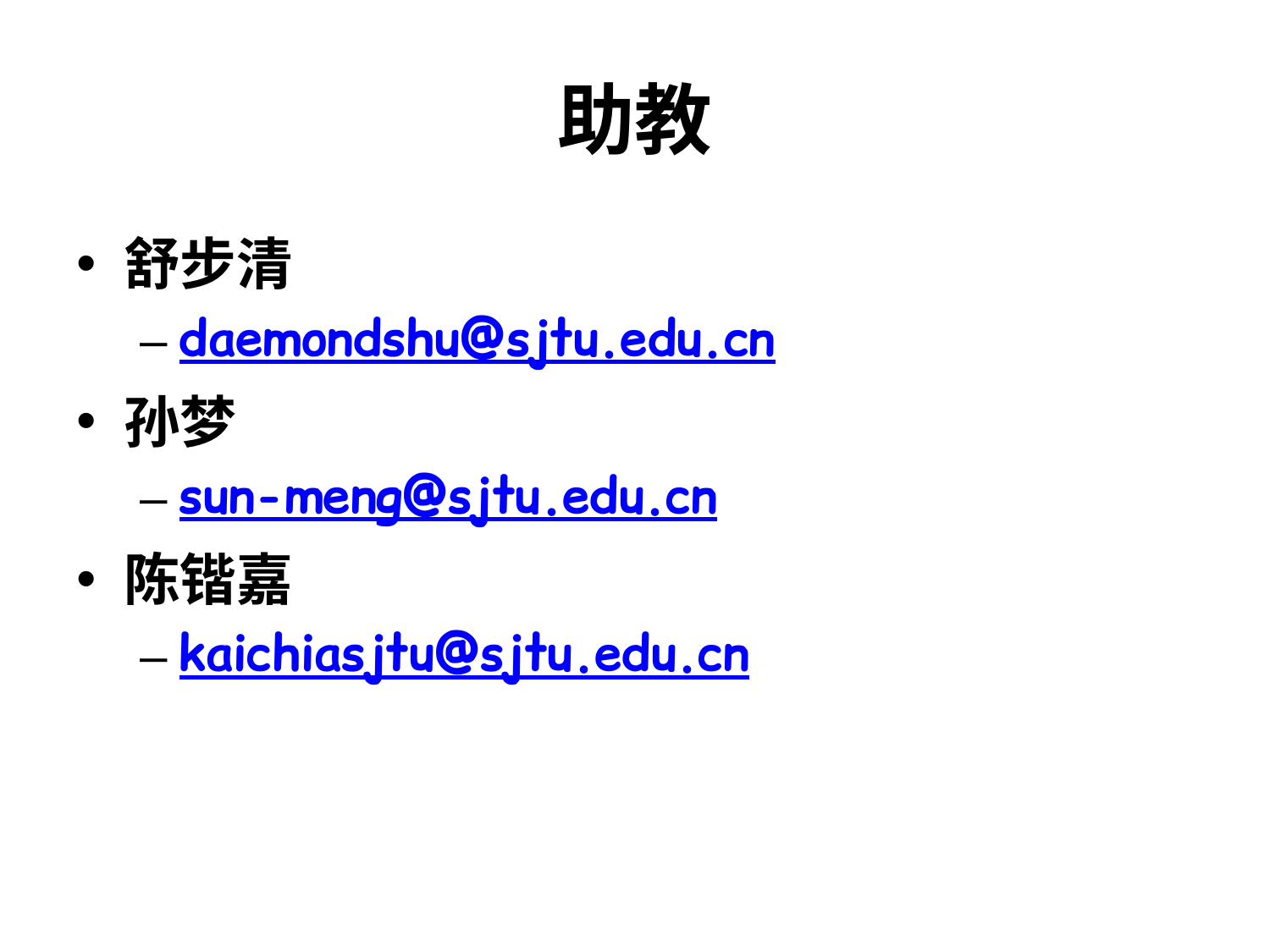

# 助教
舒步清
daemondshu@sjtu.edu.cn
孙梦
sun-meng@sjtu.edu.cn
陈锴嘉
kaichiasjtu@sjtu.edu.cn